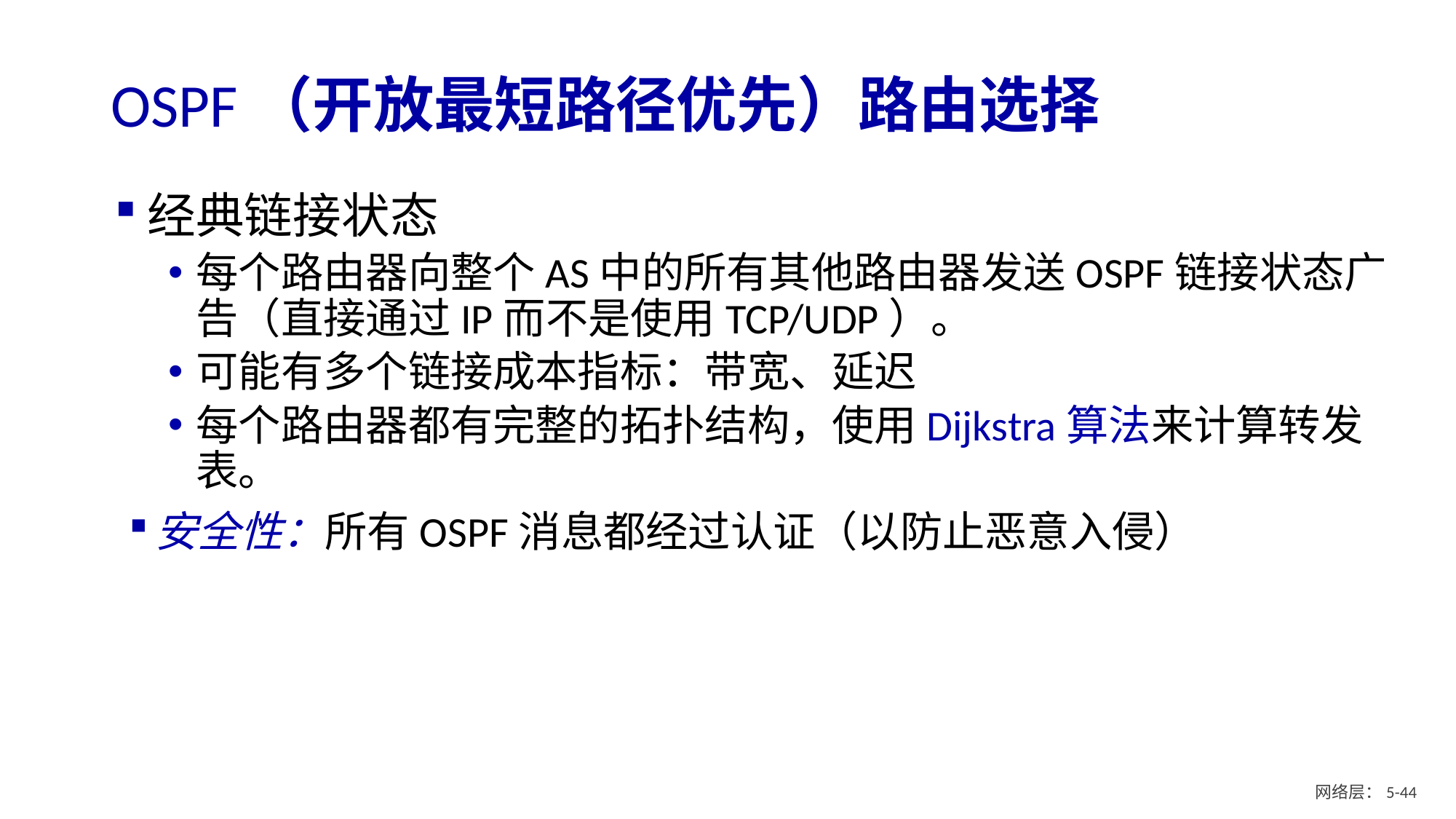

# OSPF（开放最短路径优先）路由选择
经典链接状态
每个路由器向整个AS中的所有其他路由器发送OSPF链接状态广告（直接通过IP而不是使用TCP/UDP）。
可能有多个链接成本指标：带宽、延迟
每个路由器都有完整的拓扑结构，使用Dijkstra算法来计算转发表。
安全性：所有OSPF消息都经过认证（以防止恶意入侵）

网络层：5-44